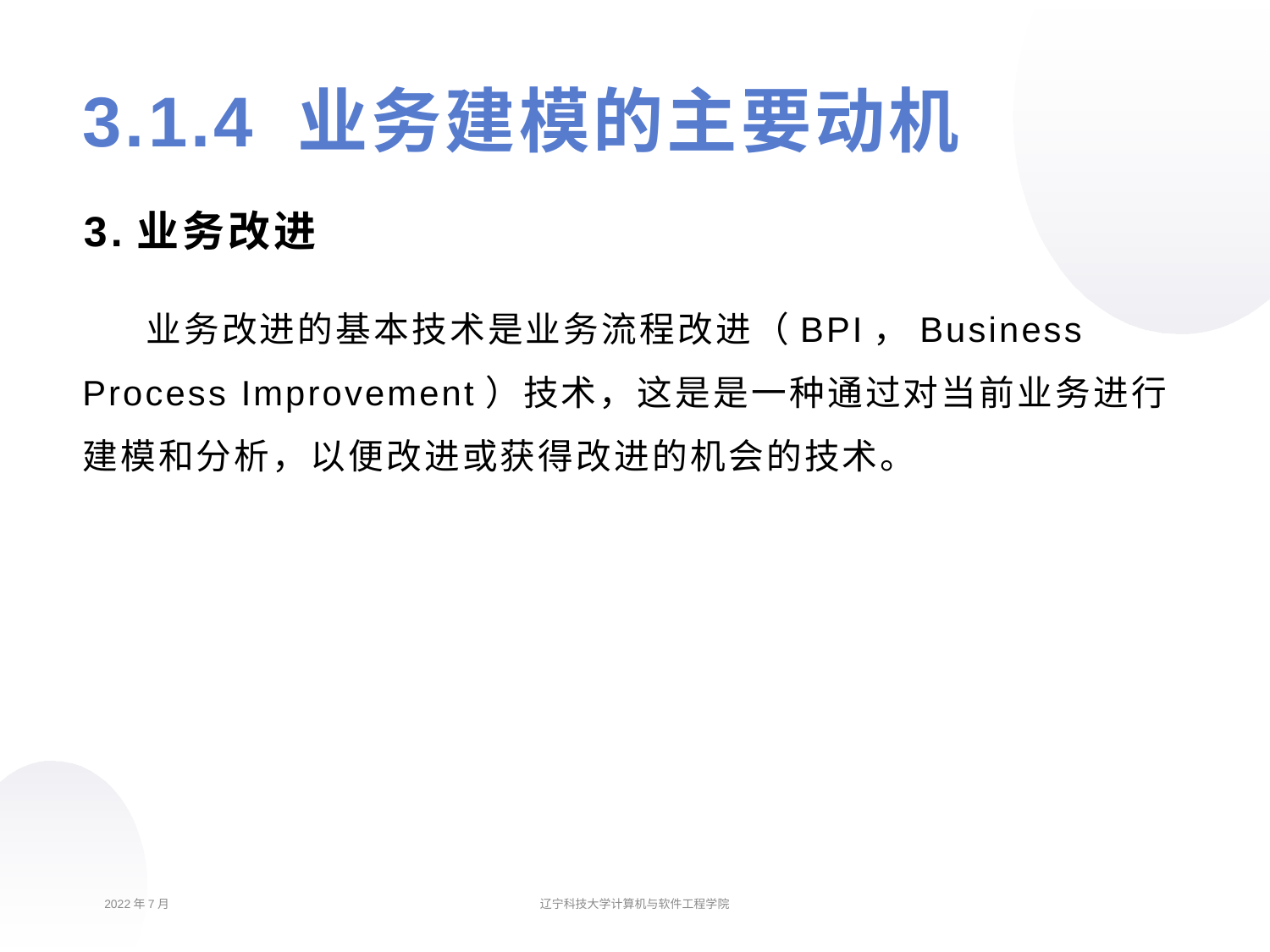

# 3.1.4 业务建模的主要动机
3.业务改进

业务改进的基本技术是业务流程改进（BPI，Business Process Improvement）技术，这是是一种通过对当前业务进行建模和分析，以便改进或获得改进的机会的技术。

2022年7月
辽宁科技大学计算机与软件工程学院
29